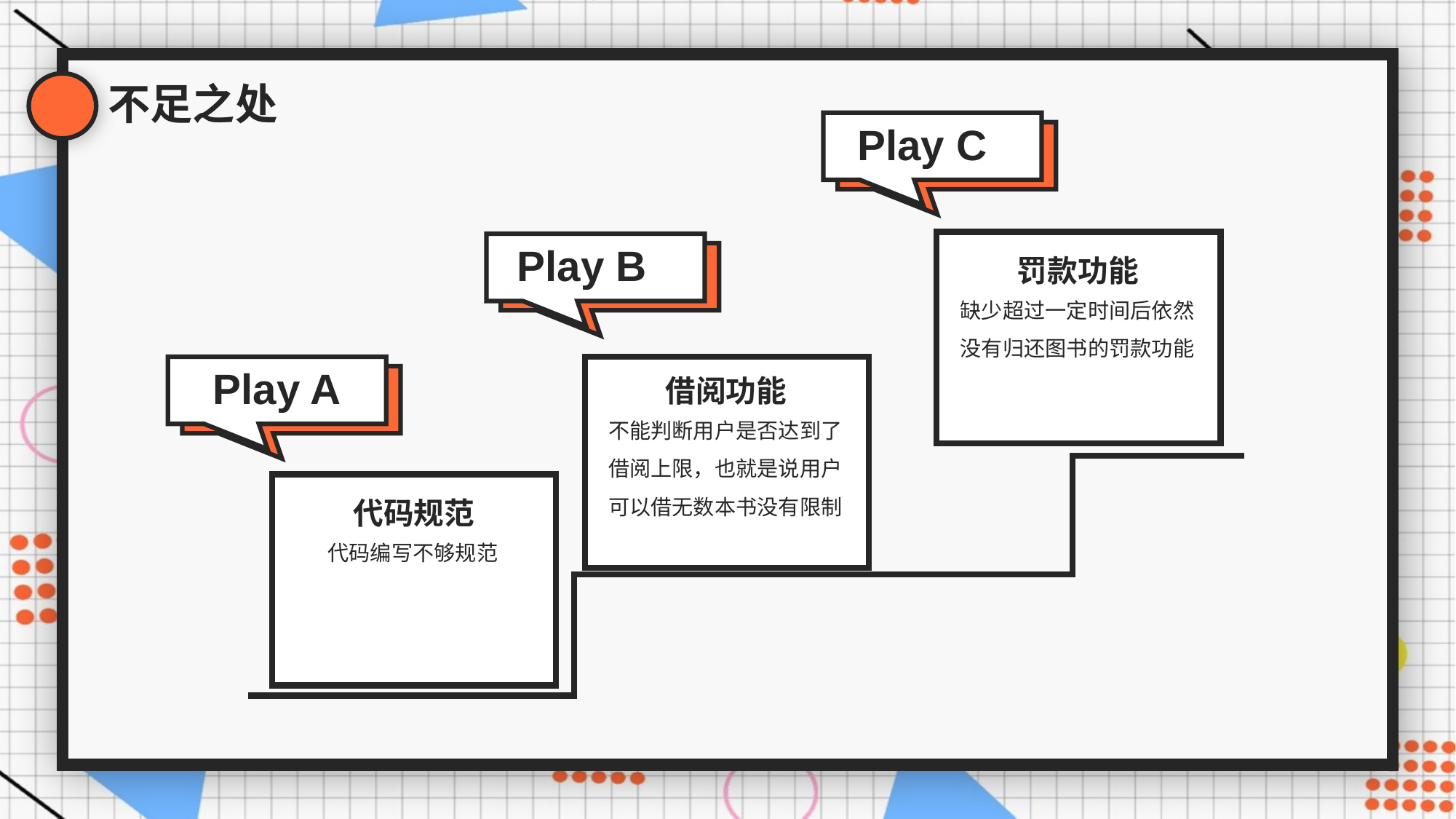

不足之处

Play C
输入标题
熟悉
罚款功能
We must accept finite disappointment, but we must never lose infinite hope.
缺少超过一定时间后依然没有归还图书的罚款功能

Play B
输入标题

借阅功能
We must accept finite disappointment, but we must never lose infinite hope.
不能判断用户是否达到了借阅上限，也就是说用户可以借无数本书没有限制
Play A

输入标题

代码规范
We must accept finite disappointment, but we must never lose infinite hope.
代码编写不够规范